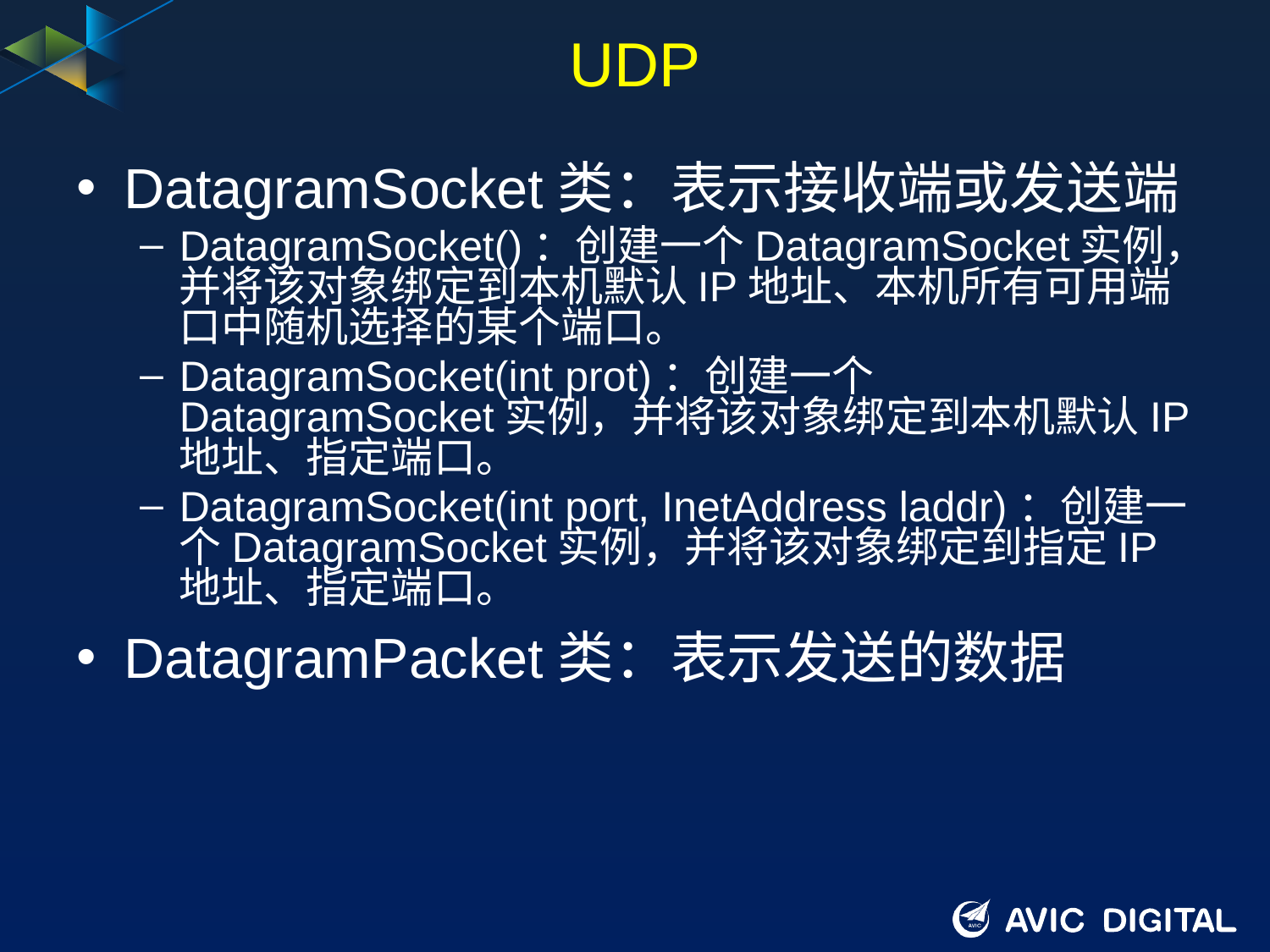

# UDP
DatagramSocket类：表示接收端或发送端
DatagramSocket()：创建一个DatagramSocket实例，并将该对象绑定到本机默认IP地址、本机所有可用端口中随机选择的某个端口。
DatagramSocket(int prot)：创建一个DatagramSocket实例，并将该对象绑定到本机默认IP地址、指定端口。
DatagramSocket(int port, InetAddress laddr)：创建一个DatagramSocket实例，并将该对象绑定到指定IP地址、指定端口。
DatagramPacket类：表示发送的数据